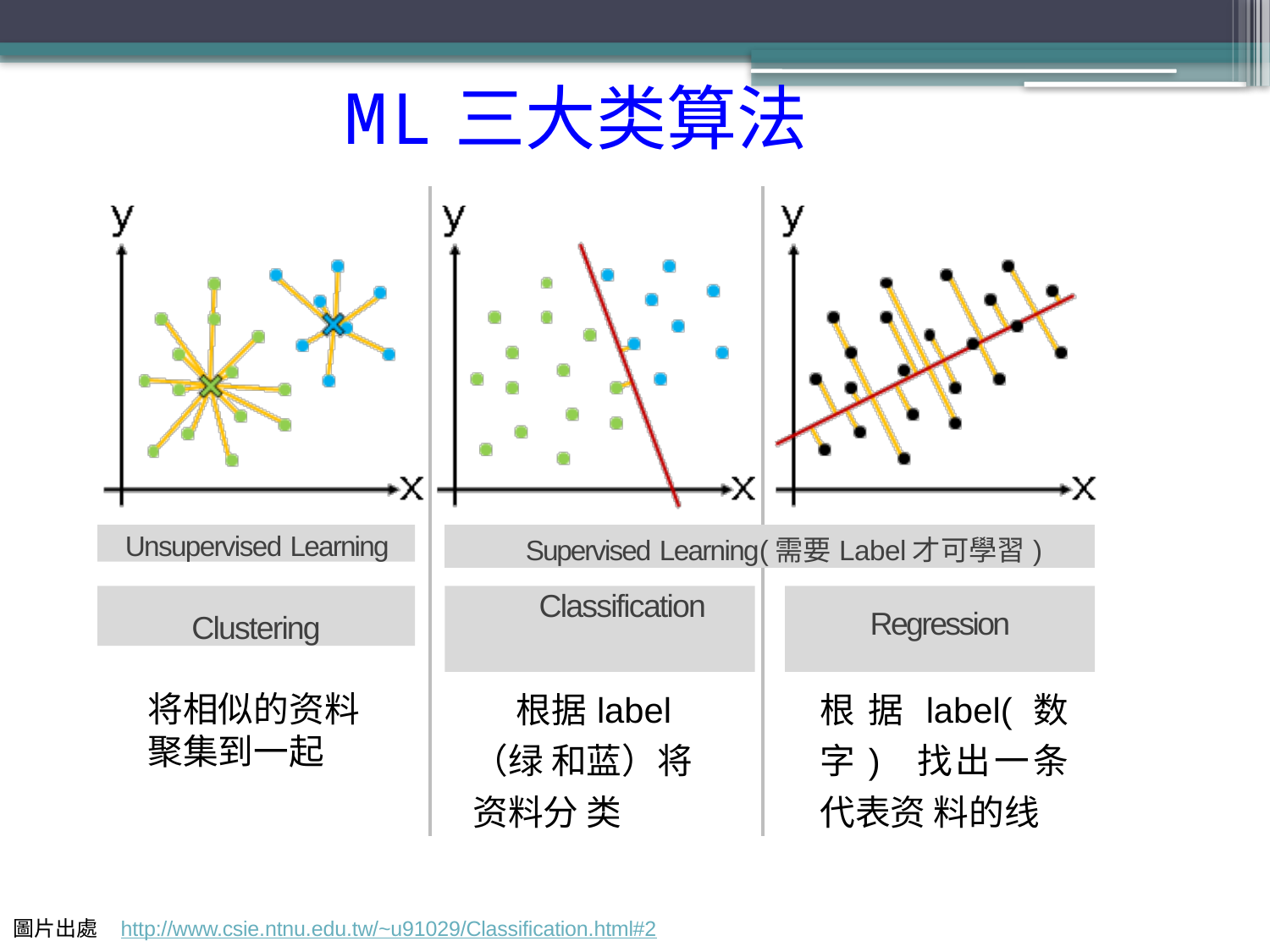

# ML三大类算法

|  |  |
| --- | --- |
| Supervised Learning(需要Label才可學習) |  |
| Classification 根据label（绿 和蓝）将资料分 类 | Regression 根据label(数字) 找出一条代表资 料的线 |

Unsupervised Learning
Clustering
Classification

将相似的资料聚集到一起
圖片出處	http://www.csie.ntnu.edu.tw/~u91029/Classification.html#2